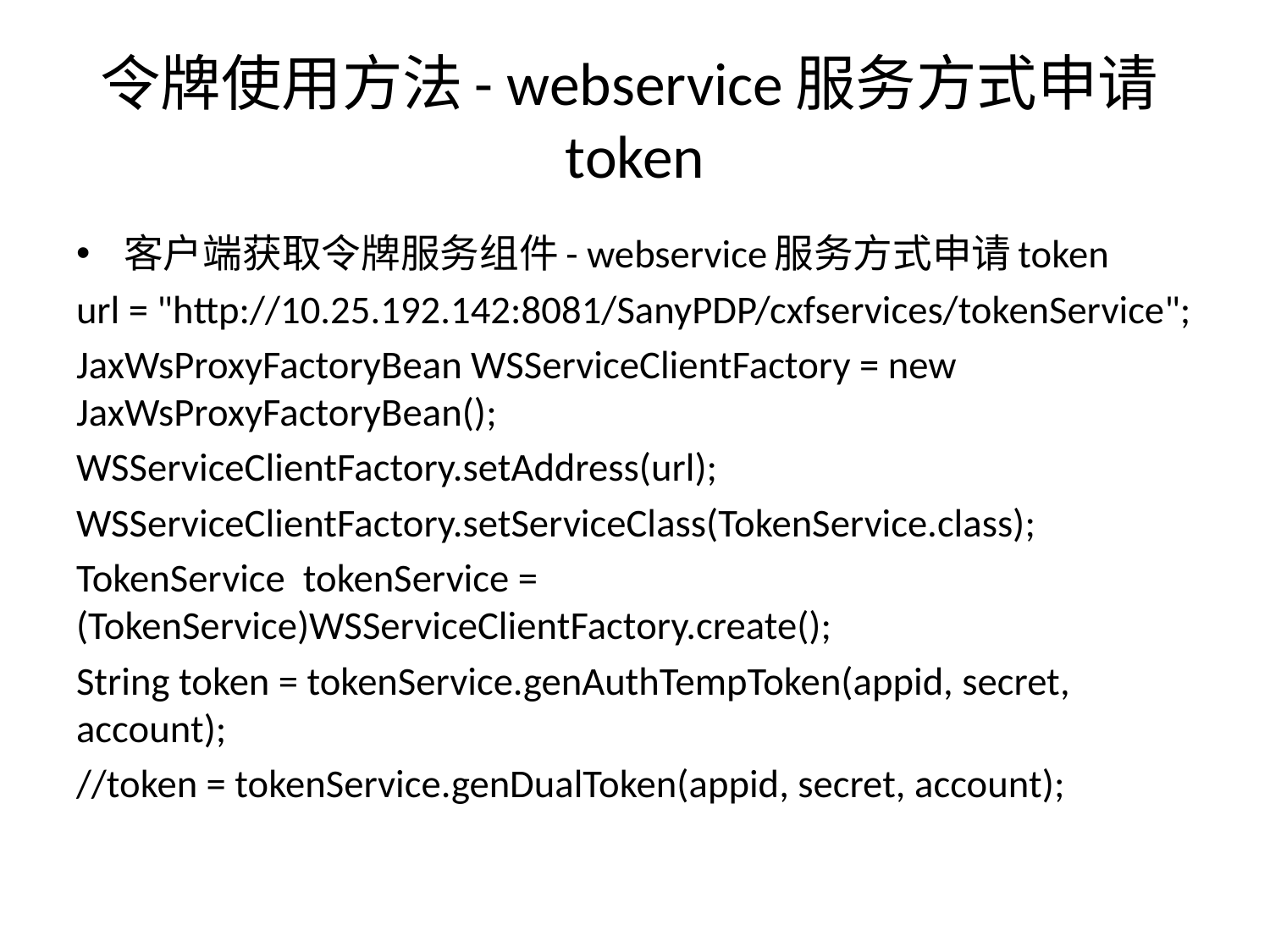

# 令牌使用方法- webservice服务方式申请token
客户端获取令牌服务组件- webservice服务方式申请token
url = "http://10.25.192.142:8081/SanyPDP/cxfservices/tokenService";
JaxWsProxyFactoryBean WSServiceClientFactory = new  JaxWsProxyFactoryBean();
WSServiceClientFactory.setAddress(url);
WSServiceClientFactory.setServiceClass(TokenService.class);
TokenService  tokenService = (TokenService)WSServiceClientFactory.create();
String token = tokenService.genAuthTempToken(appid, secret, account);
//token = tokenService.genDualToken(appid, secret, account);